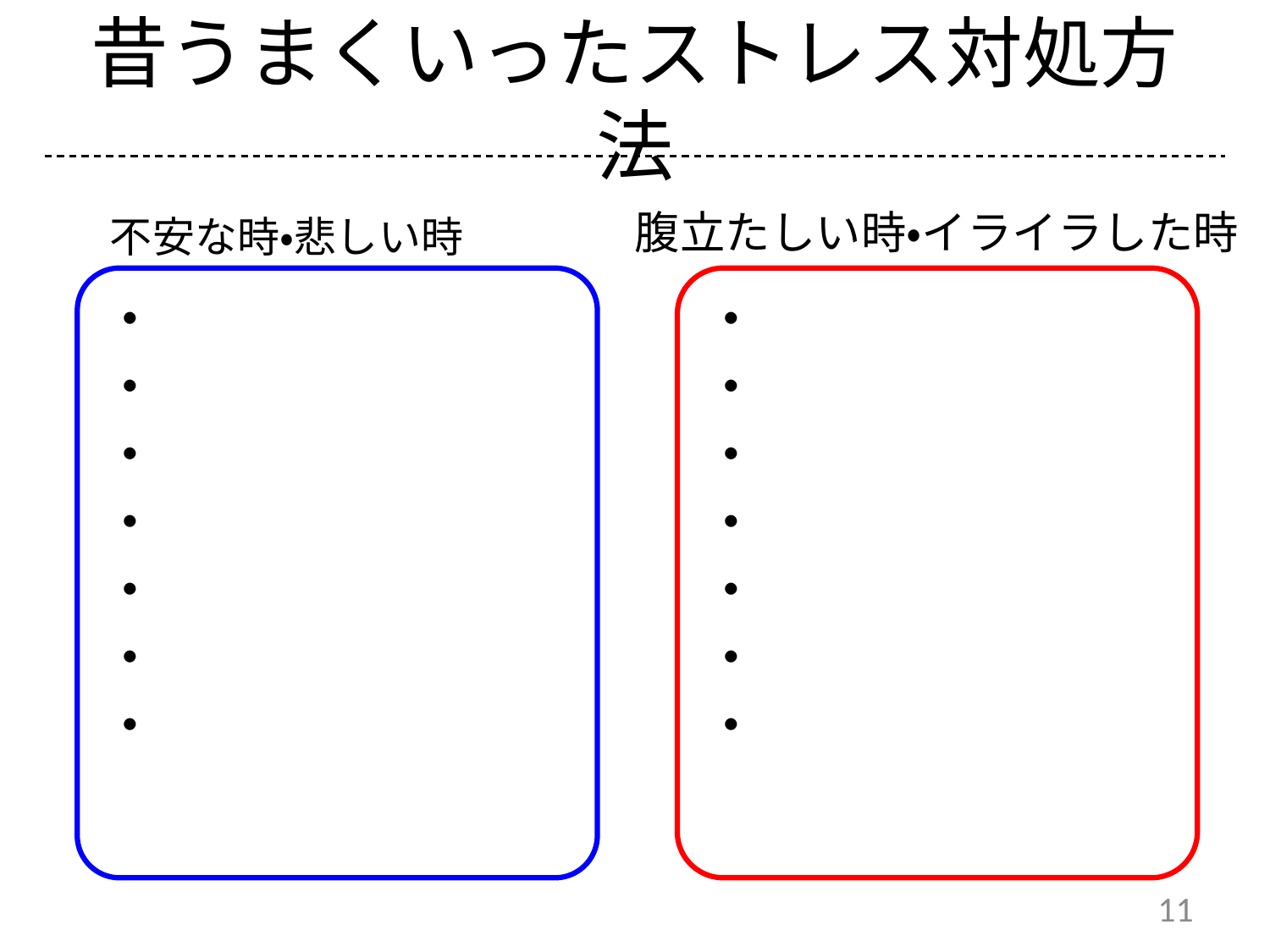

# 昔うまくいったストレス対処方法
腹立たしい時・イライラした時
不安な時・悲しい時

・
・
・
・
・
・
・

・
・
・
・
・
・
・

11